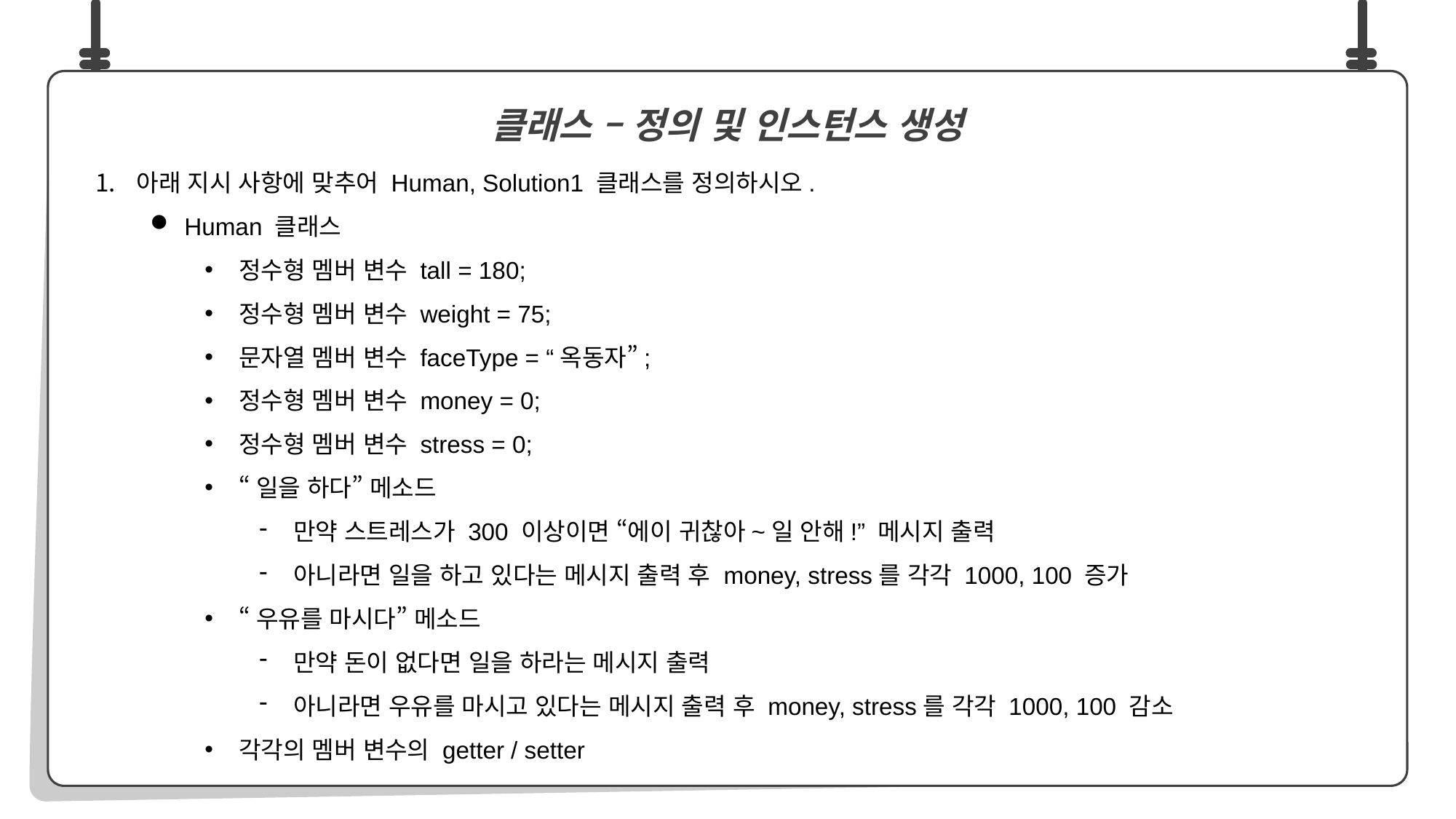

아래 지시 사항에 맞추어 Human, Solution1 클래스를 정의하시오.
Human 클래스
정수형 멤버 변수 tall = 180;
정수형 멤버 변수 weight = 75;
문자열 멤버 변수 faceType = “옥동자”;
정수형 멤버 변수 money = 0;
정수형 멤버 변수 stress = 0;
“일을 하다” 메소드
만약 스트레스가 300 이상이면 “에이 귀찮아~일 안해!” 메시지 출력
아니라면 일을 하고 있다는 메시지 출력 후 money, stress를 각각 1000, 100 증가
“우유를 마시다” 메소드
만약 돈이 없다면 일을 하라는 메시지 출력
아니라면 우유를 마시고 있다는 메시지 출력 후 money, stress를 각각 1000, 100 감소
각각의 멤버 변수의 getter / setter

클래스 – 정의 및 인스턴스 생성